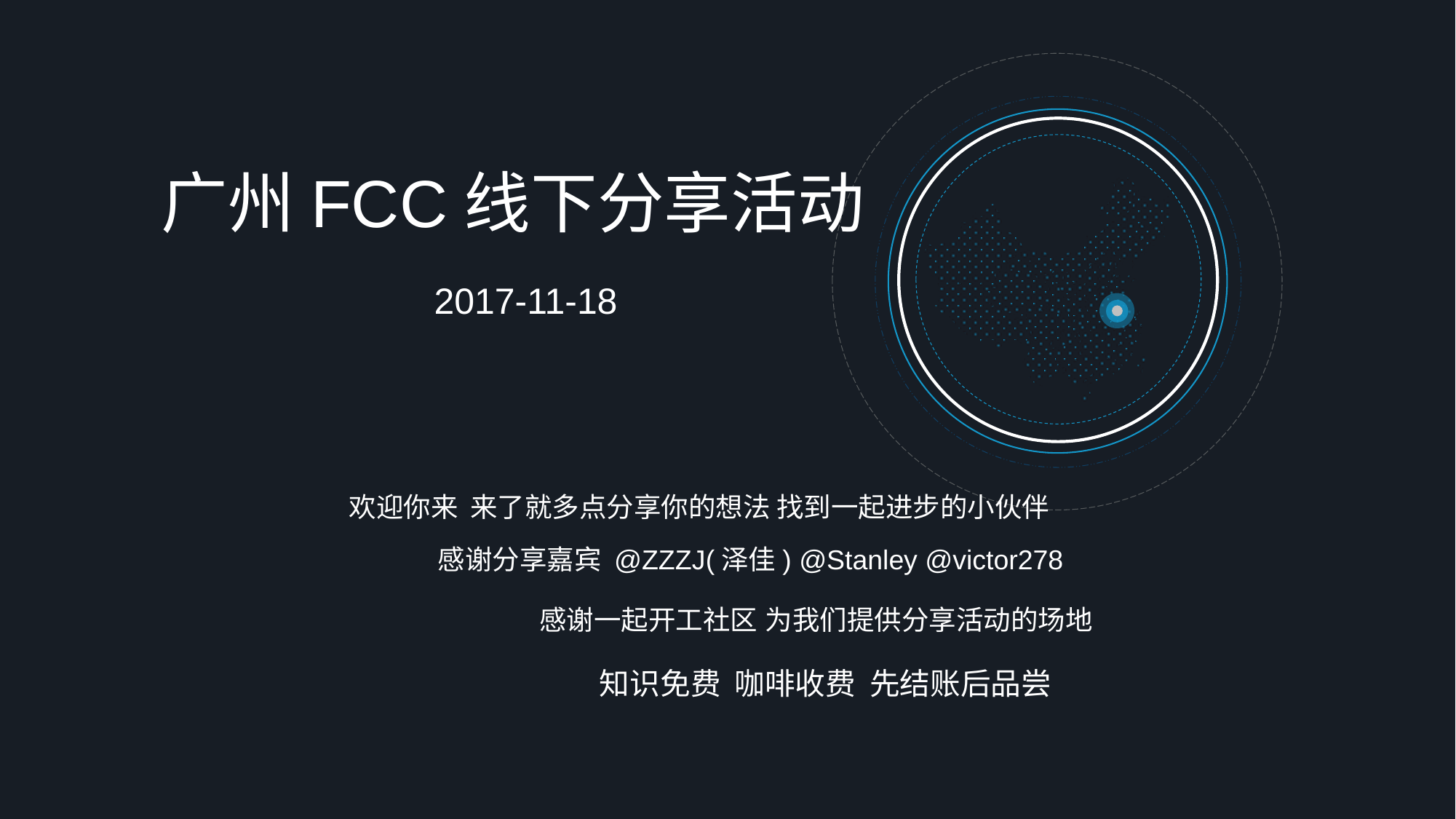

# 广州FCC线下分享活动
2017-11-18
欢迎你来  来了就多点分享你的想法 找到一起进步的小伙伴
感谢分享嘉宾 @ZZZJ(泽佳) @Stanley @victor278
感谢一起开工社区 为我们提供分享活动的场地
知识免费  咖啡收费  先结账后品尝